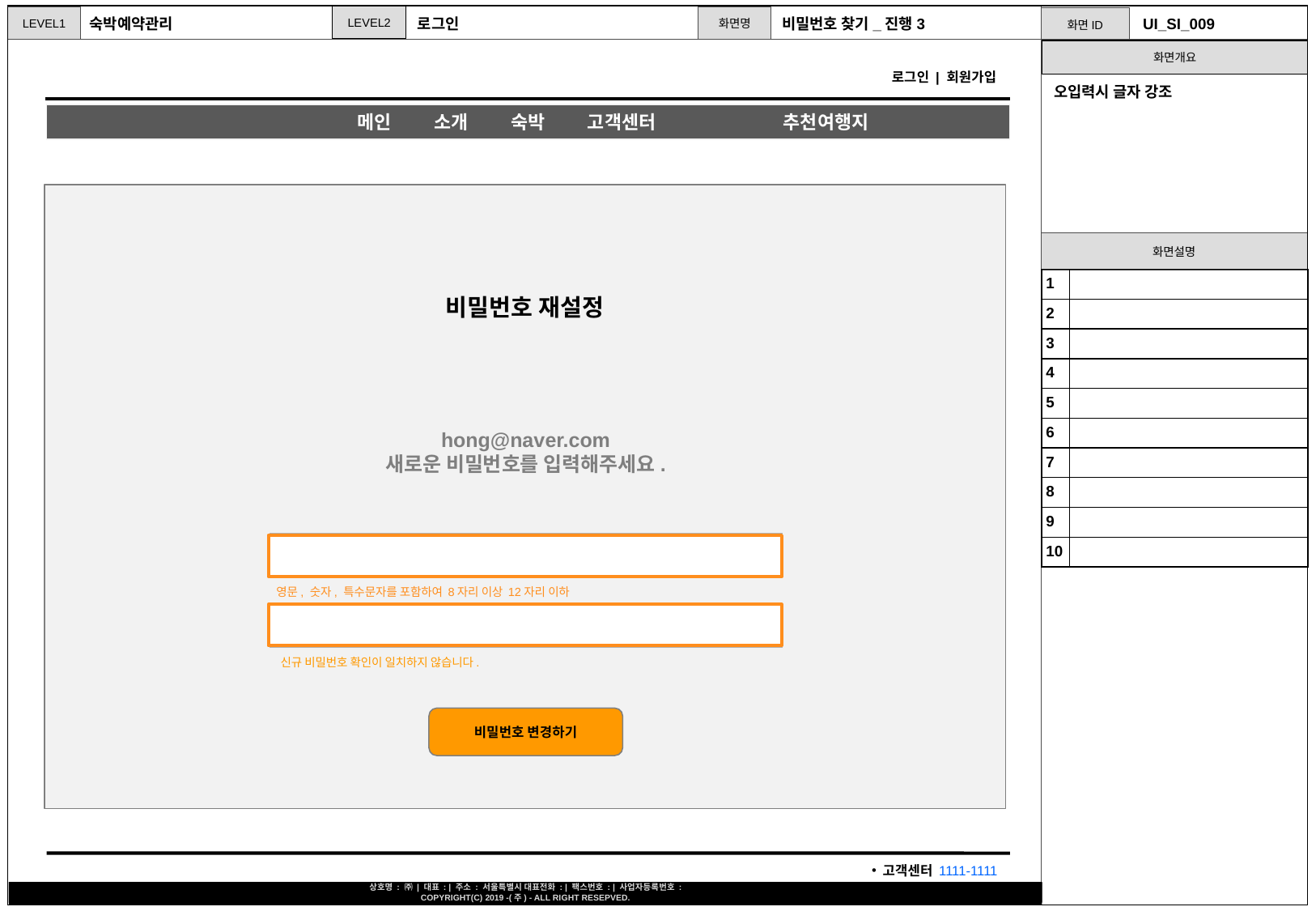

숙박예약관리
로그인
비밀번호 찾기_진행3
UI_SI_009
오입력시 글자 강조

| 1 |  |
| --- | --- |
| 2 |  |
| 3 |  |
| 4 |  |
| 5 |  |
| 6 |  |
| 7 |  |
| 8 |  |
| 9 |  |
| 10 |  |
비밀번호 재설정
hong@naver.com
새로운 비밀번호를 입력해주세요.

영문, 숫자, 특수문자를 포함하여 8자리 이상 12자리 이하

신규 비밀번호 확인이 일치하지 않습니다.
비밀번호 변경하기